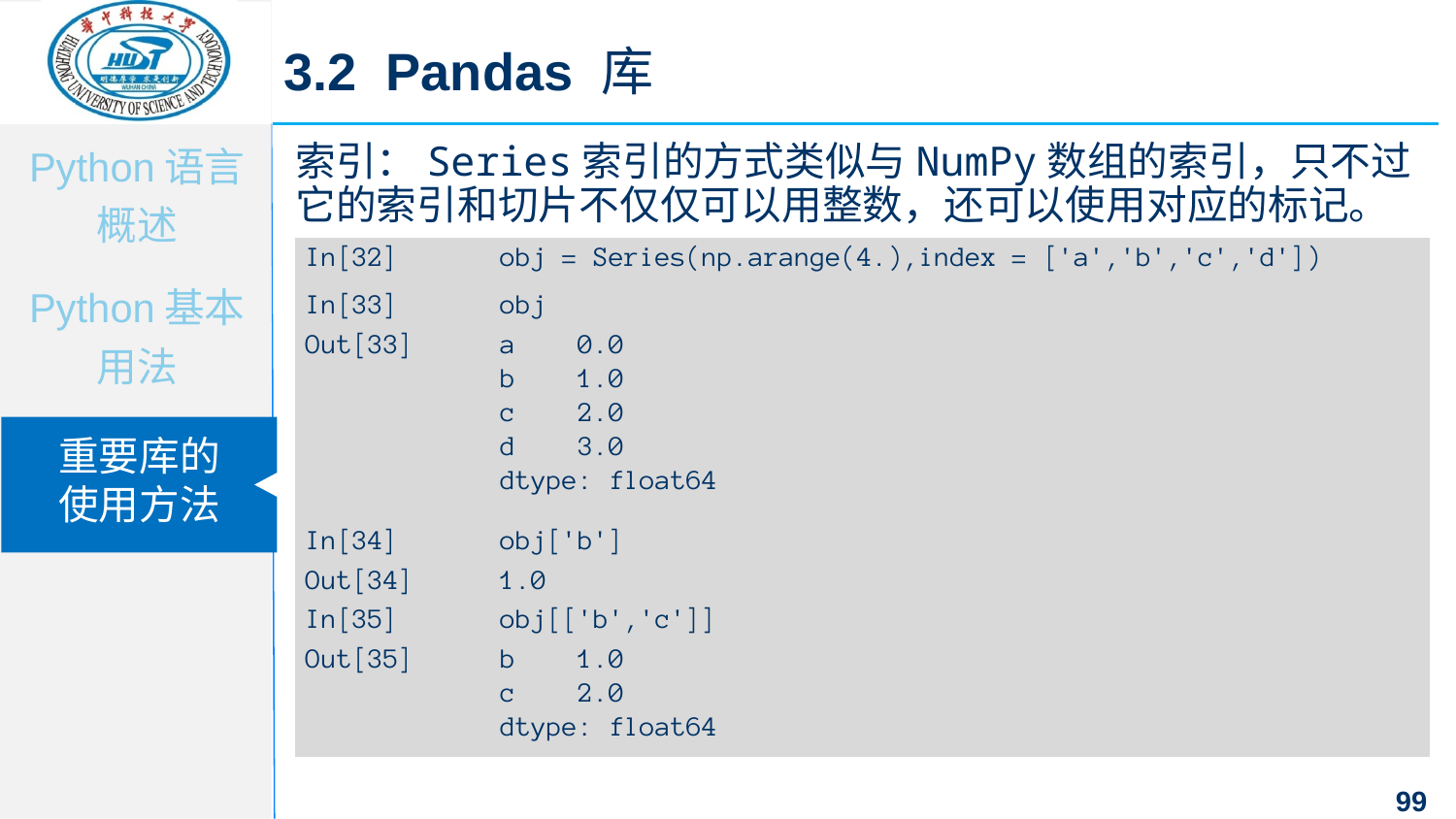

3.2  Pandas 库
索引：Series索引的方式类似与NumPy数组的索引，只不过它的索引和切片不仅仅可以用整数，还可以使用对应的标记。

| In[32] | obj = Series(np.arange(4.),index = ['a','b','c','d']) |  |
| --- | --- | --- |
| In[33] | obj |  |
| Out[33] | a 0.0 b 1.0 c 2.0 d 3.0 dtype: float64 |  |
| In[34] | obj['b'] |  |
| Out[34] | 1.0 |  |
| In[35] | obj[['b','c']] |  |
| Out[35] | b 1.0 c 2.0 dtype: float64 |  |